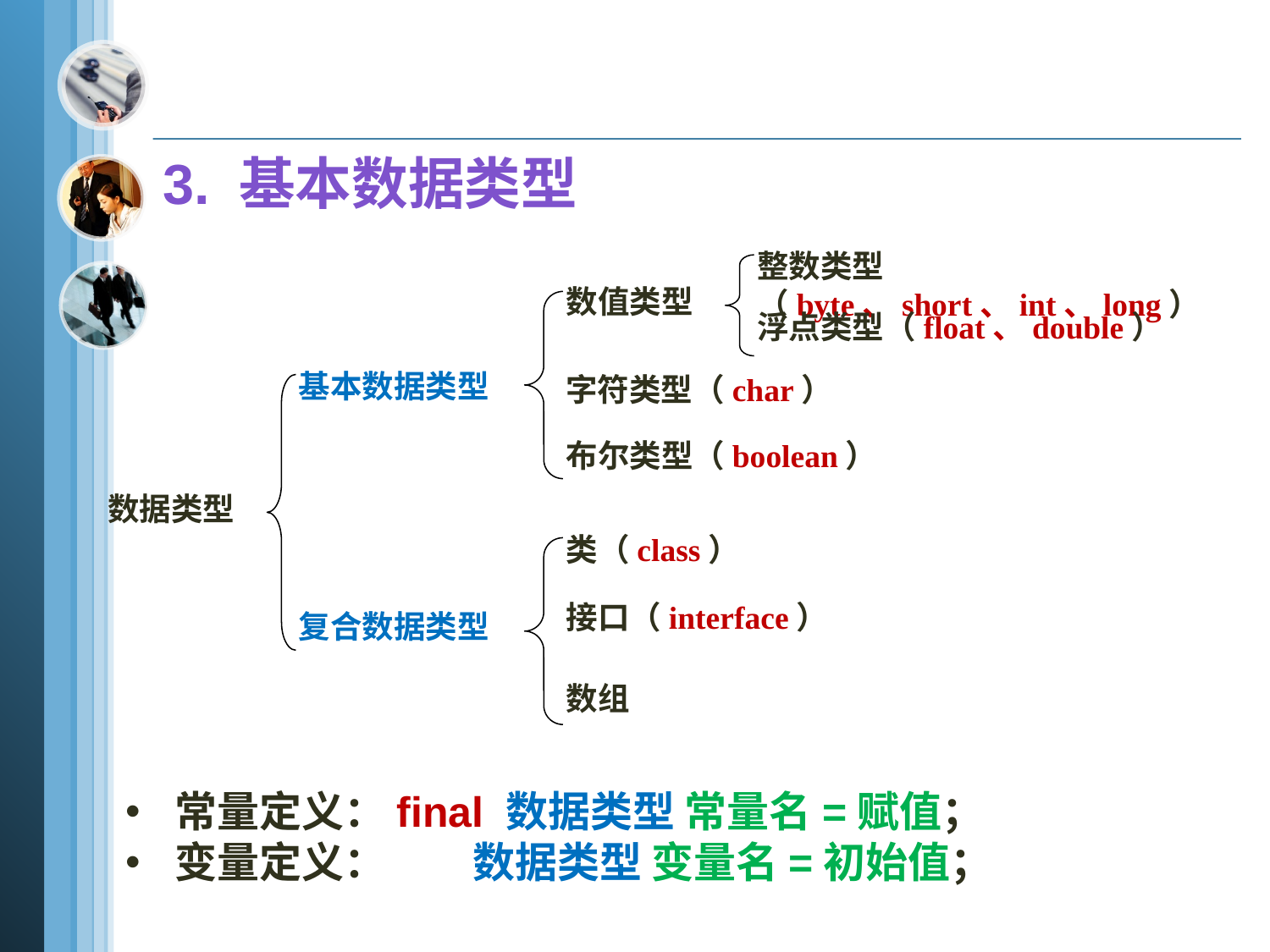

3. 基本数据类型

整数类型（byte、short、int、long）

数值类型

浮点类型（float、double）
基本数据类型
字符类型（char）

布尔类型（boolean）
数据类型
类（class）

接口（interface）
复合数据类型
数组
 ① 定义
 常量定义：final 数据类型 常量名=赋值；
 变量定义：         数据类型 变量名=初始值；